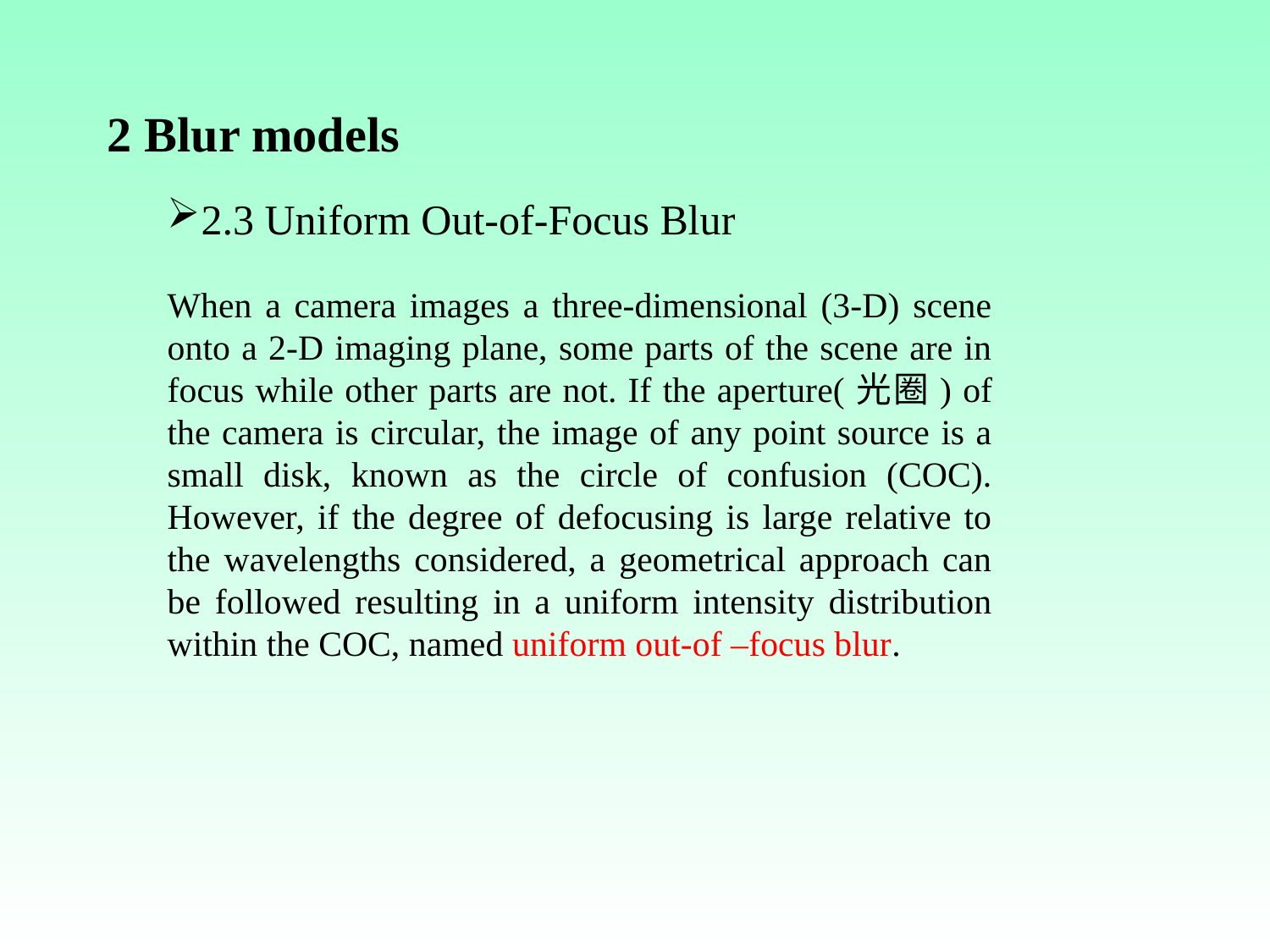

2 Blur models
2.3 Uniform Out-of-Focus Blur
When a camera images a three-dimensional (3-D) scene onto a 2-D imaging plane, some parts of the scene are in focus while other parts are not. If the aperture(光圈) of the camera is circular, the image of any point source is a small disk, known as the circle of confusion (COC). However, if the degree of defocusing is large relative to the wavelengths considered, a geometrical approach can be followed resulting in a uniform intensity distribution within the COC, named uniform out-of –focus blur.